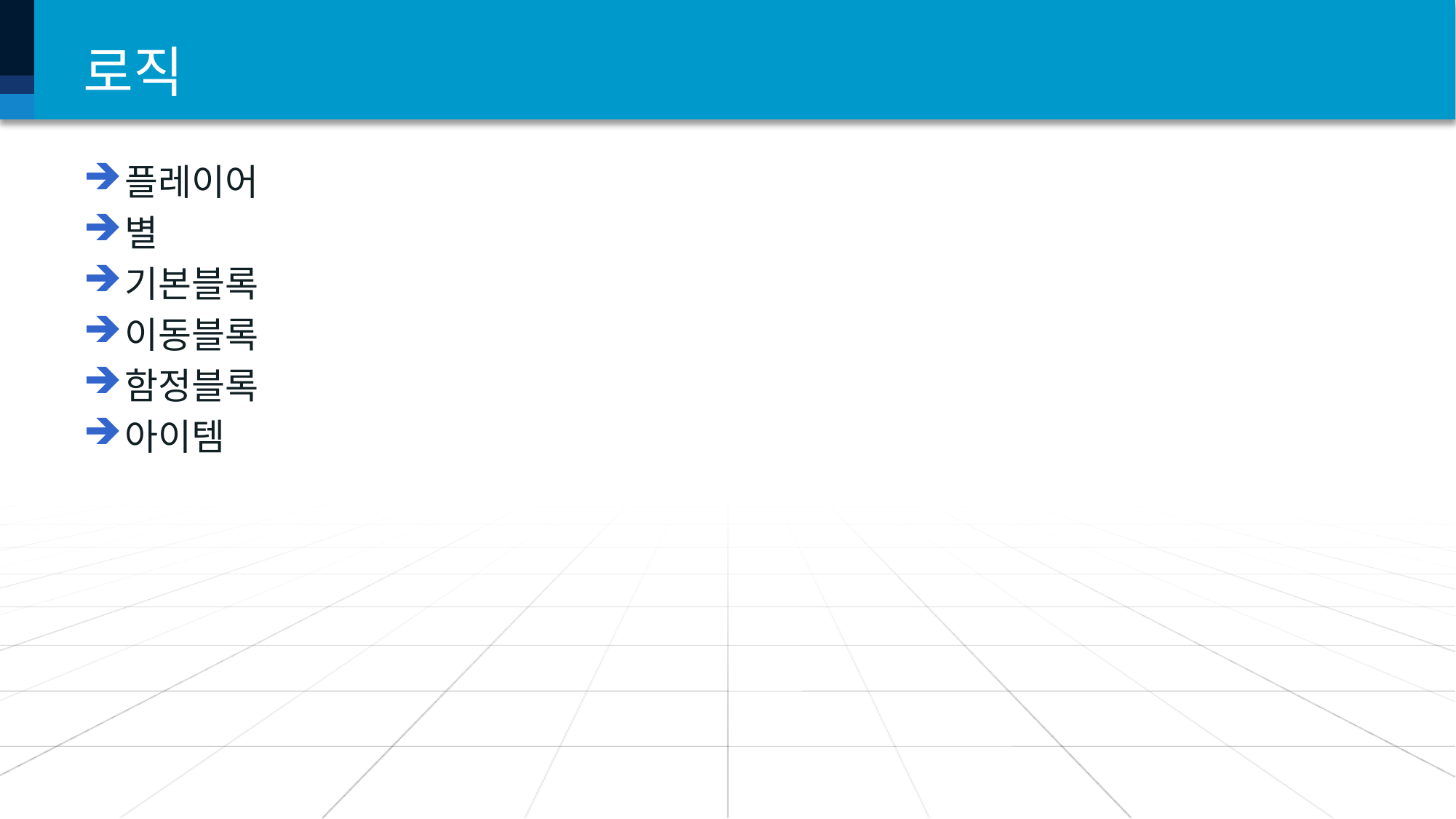

# 로직
플레이어
별
기본블록
이동블록
함정블록
아이템